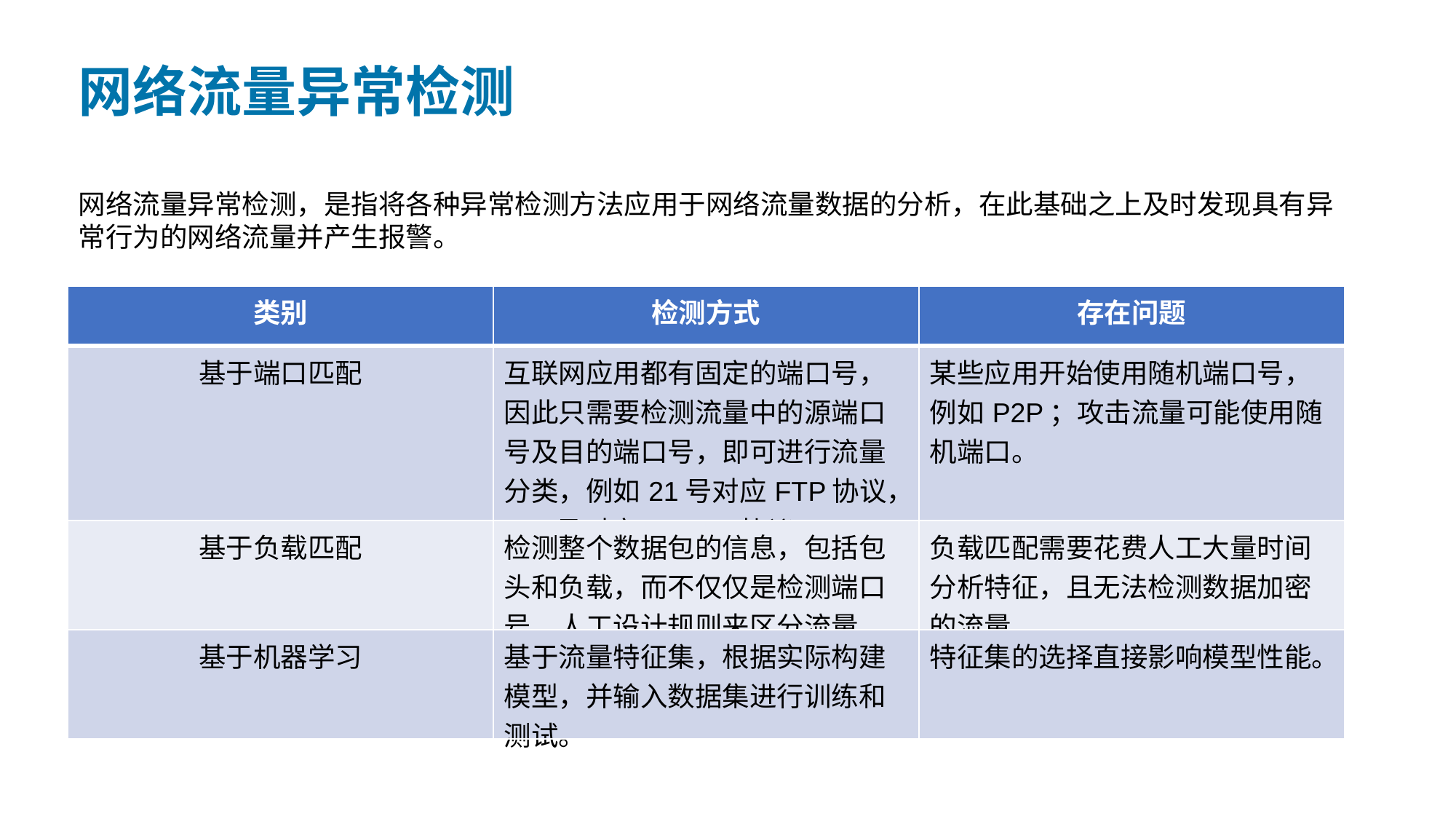

网络流量异常检测
网络流量异常检测，是指将各种异常检测方法应用于网络流量数据的分析，在此基础之上及时发现具有异常行为的网络流量并产生报警。
| 类别 | 检测方式 | 存在问题 |
| --- | --- | --- |
| 基于端口匹配 | 互联网应用都有固定的端口号，因此只需要检测流量中的源端口号及目的端口号，即可进行流量分类，例如21号对应FTP协议，443号对应HTTPS协议 | 某些应用开始使用随机端口号，例如P2P；攻击流量可能使用随机端口。 |
| 基于负载匹配 | 检测整个数据包的信息，包括包头和负载，而不仅仅是检测端口号。人工设计规则来区分流量。 | 负载匹配需要花费人工大量时间分析特征，且无法检测数据加密的流量。 |
| 基于机器学习 | 基于流量特征集，根据实际构建模型，并输入数据集进行训练和测试。 | 特征集的选择直接影响模型性能。 |